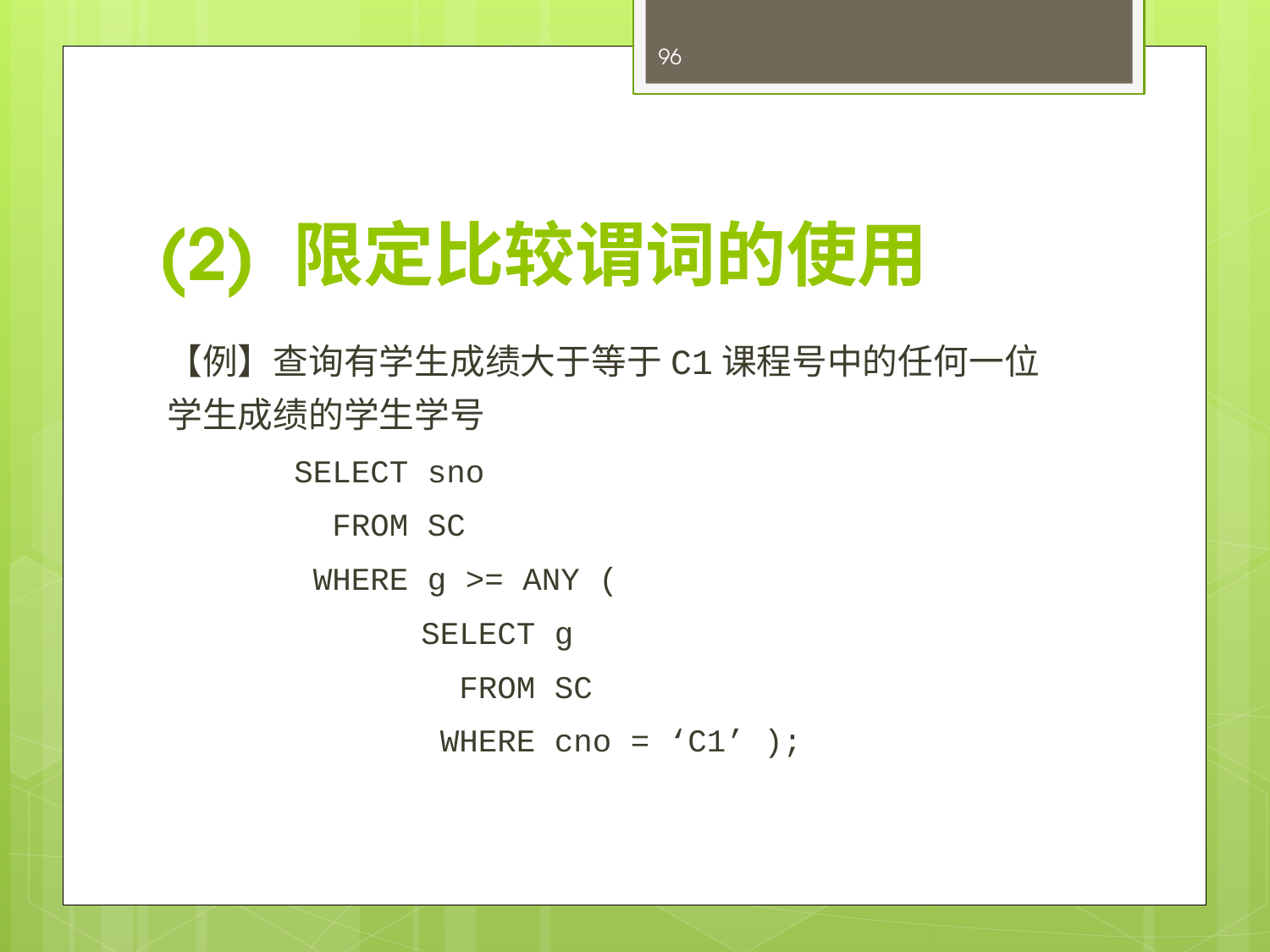

96
# (2) 限定比较谓词的使用
【例】查询有学生成绩大于等于C1课程号中的任何一位学生成绩的学生学号
	SELECT sno
	  FROM SC
	 WHERE g >= ANY (
		SELECT g
		  FROM SC
		 WHERE cno = ‘C1’ );